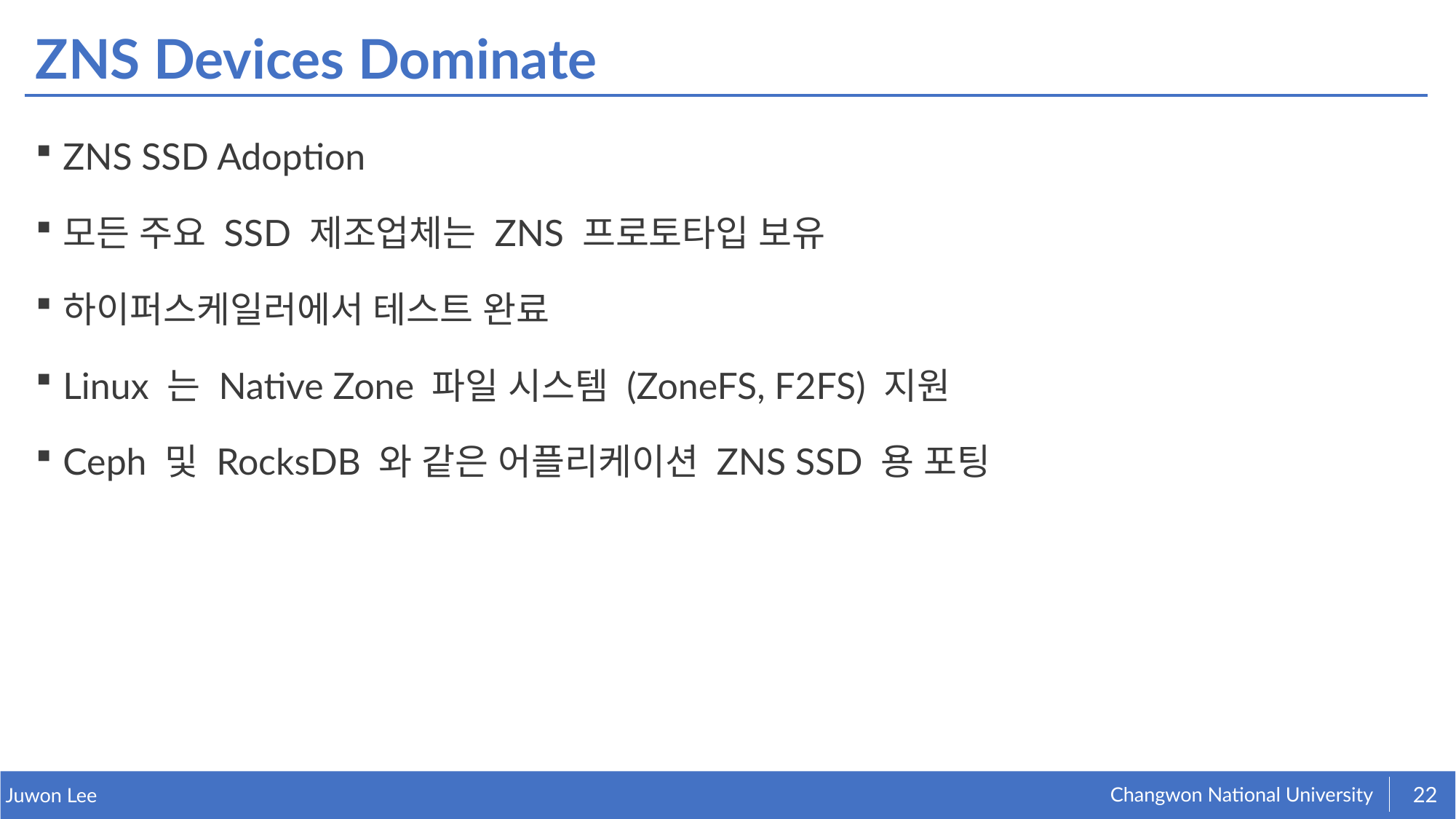

# ZNS Devices Dominate
ZNS SSD Adoption
모든 주요 SSD 제조업체는 ZNS 프로토타입 보유
하이퍼스케일러에서 테스트 완료
Linux 는 Native Zone 파일 시스템 (ZoneFS, F2FS) 지원
Ceph 및 RocksDB 와 같은 어플리케이션 ZNS SSD 용 포팅
22